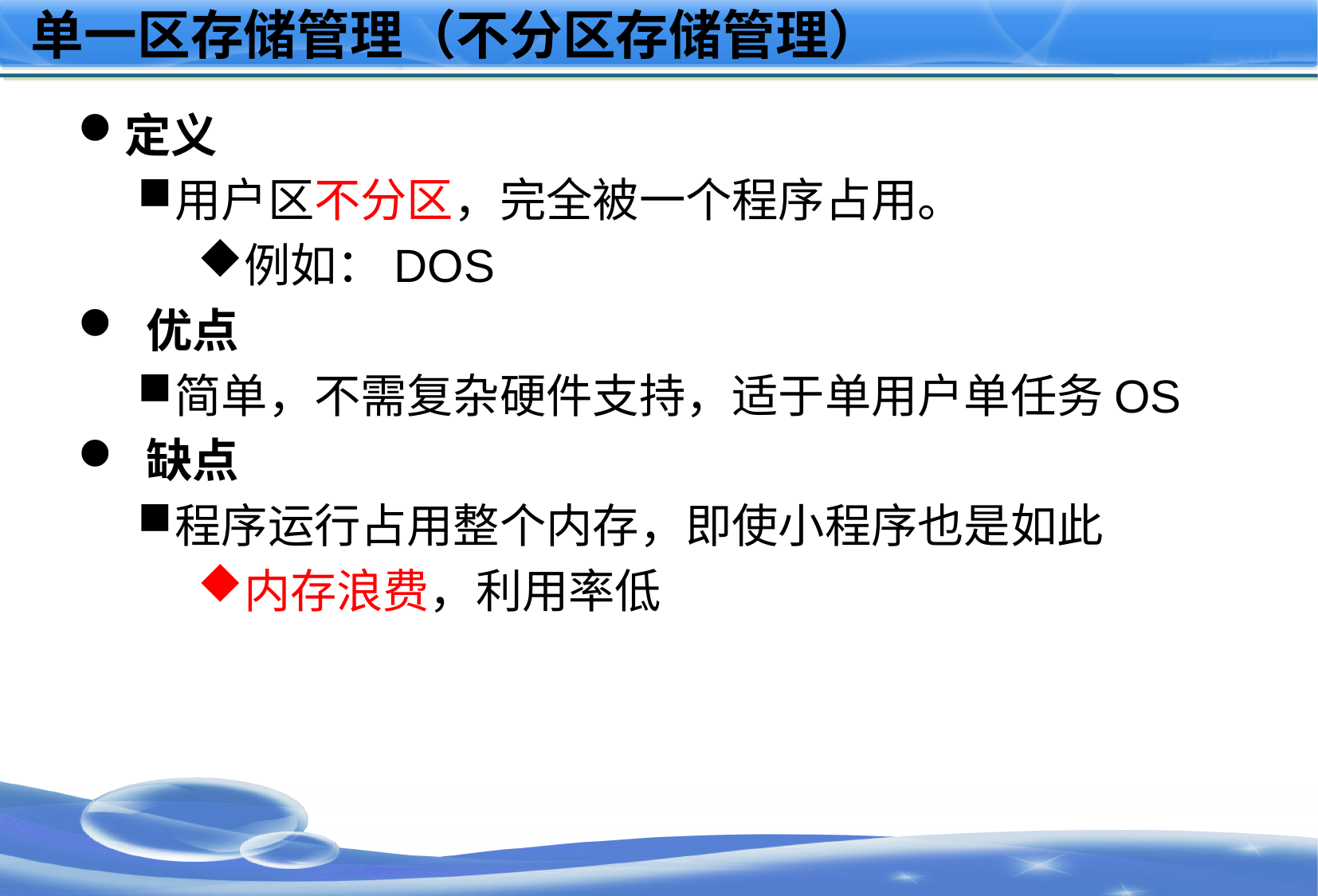

# 单一区存储管理（不分区存储管理）
定义
用户区不分区，完全被一个程序占用。
例如：DOS
 优点
简单，不需复杂硬件支持，适于单用户单任务OS
 缺点
程序运行占用整个内存，即使小程序也是如此
内存浪费，利用率低